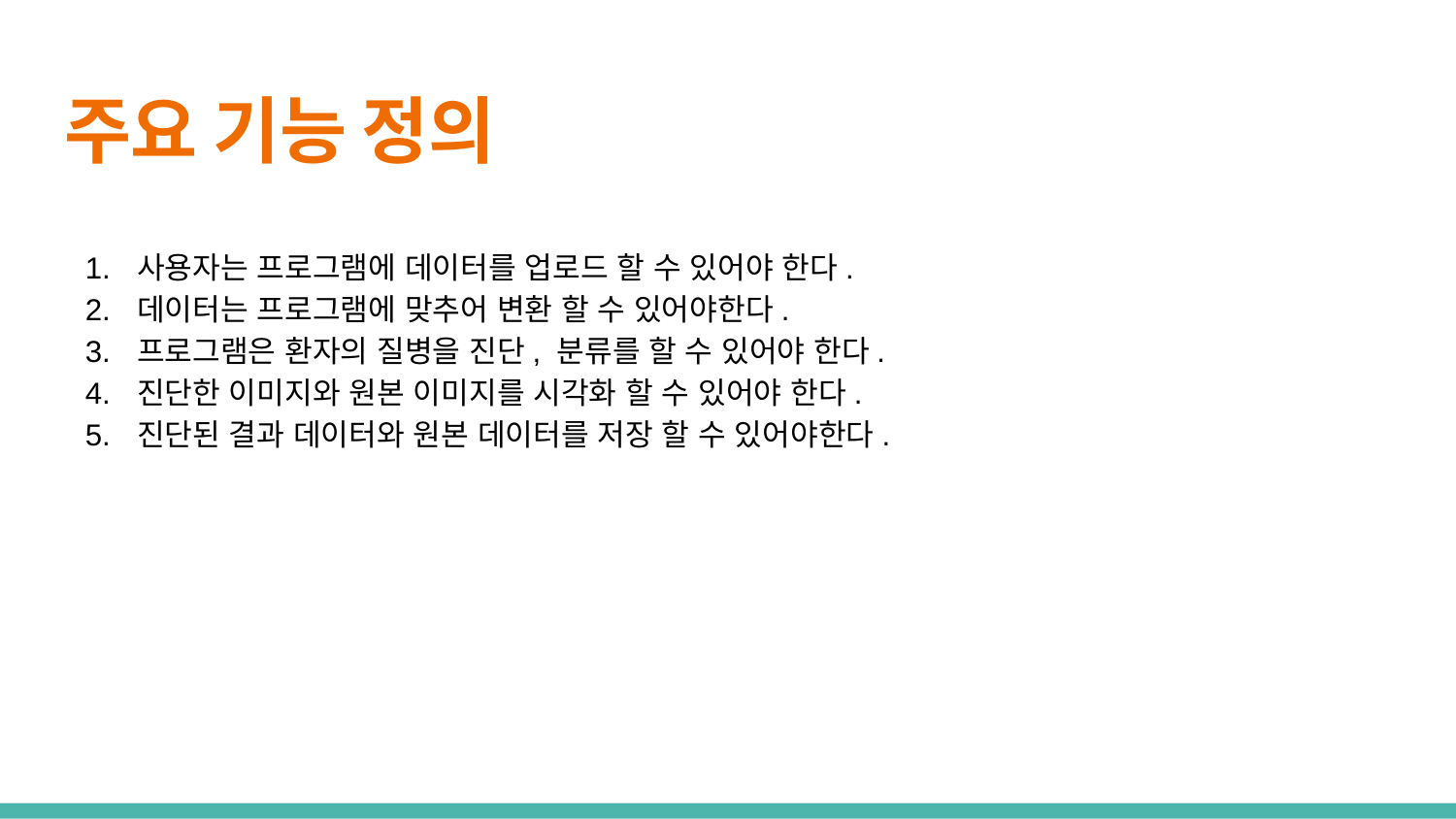

# 주요 기능 정의

사용자는 프로그램에 데이터를 업로드 할 수 있어야 한다.
데이터는 프로그램에 맞추어 변환 할 수 있어야한다.
프로그램은 환자의 질병을 진단, 분류를 할 수 있어야 한다.
진단한 이미지와 원본 이미지를 시각화 할 수 있어야 한다.
진단된 결과 데이터와 원본 데이터를 저장 할 수 있어야한다.